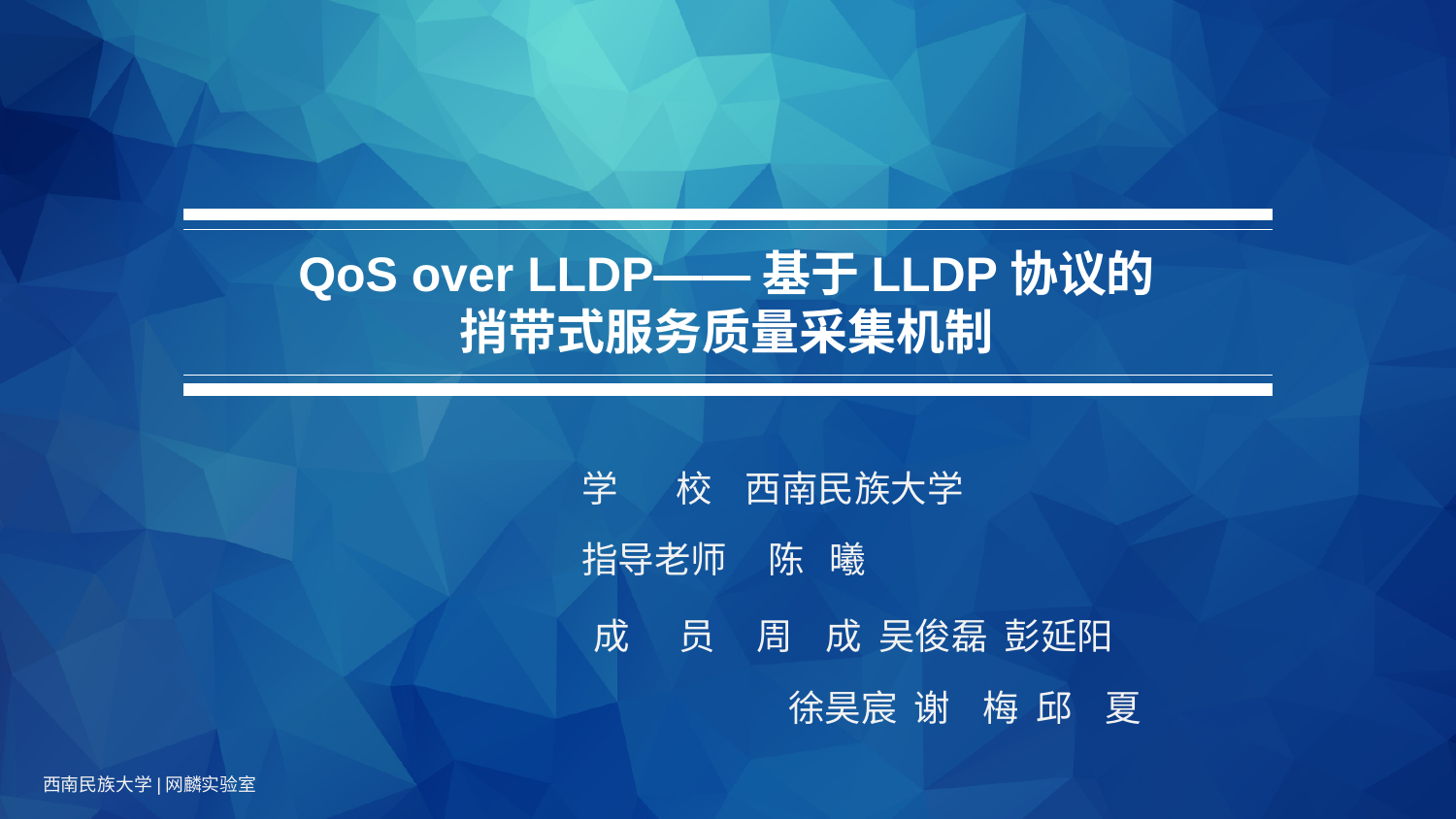

QoS over LLDP——基于LLDP协议的捎带式服务质量采集机制
学       校    西南民族大学
指导老师     陈   曦
成      员     周    成  吴俊磊  彭延阳
徐昊宸  谢    梅  邱    夏
西南民族大学|网麟实验室